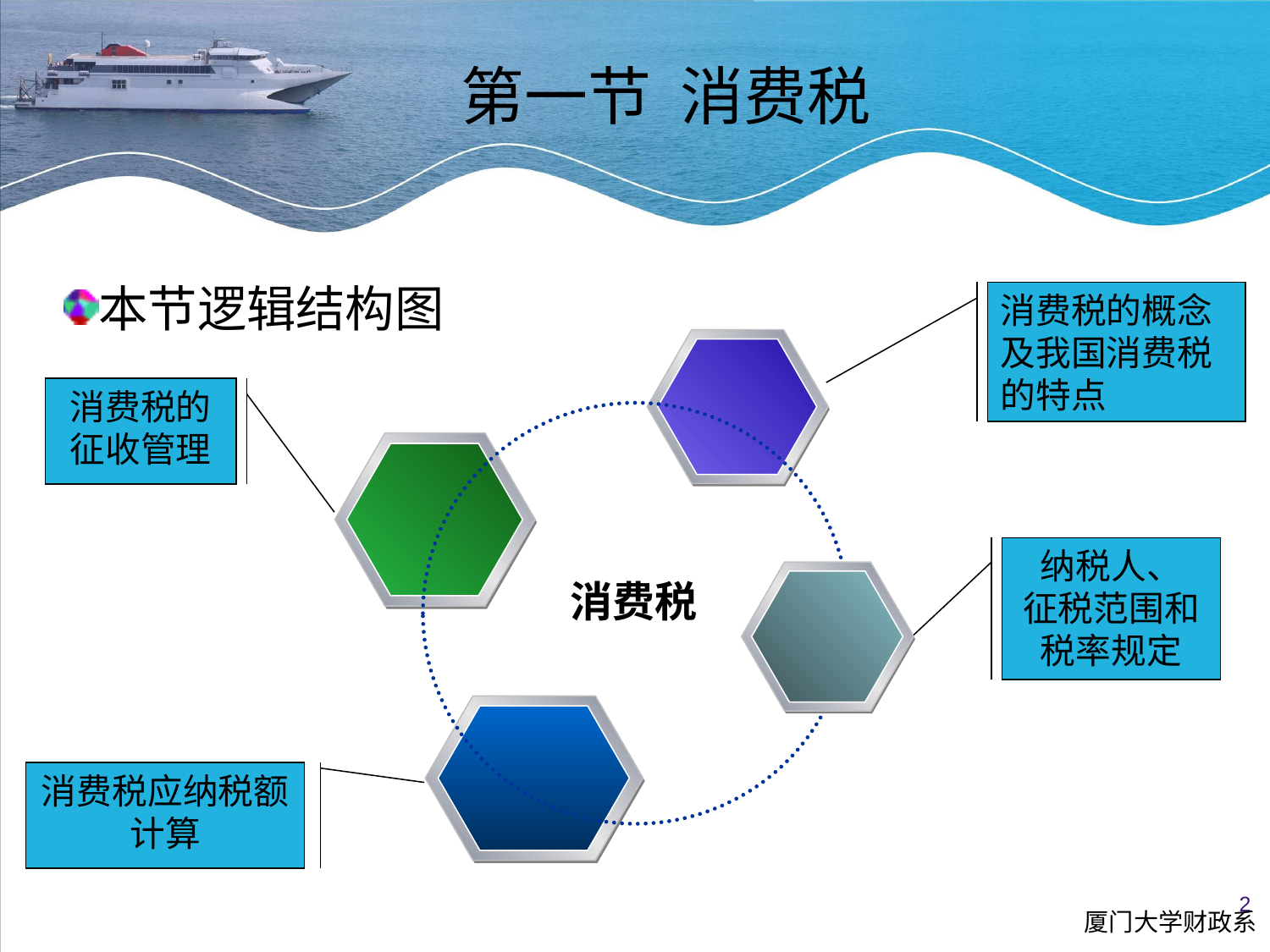

第一节  消费税

本节逻辑结构图

消费税的概念及我国消费税的特点

消费税的征收管理

纳税人、
征税范围和税率规定

消费税

消费税应纳税额计算
2
厦门大学财政系